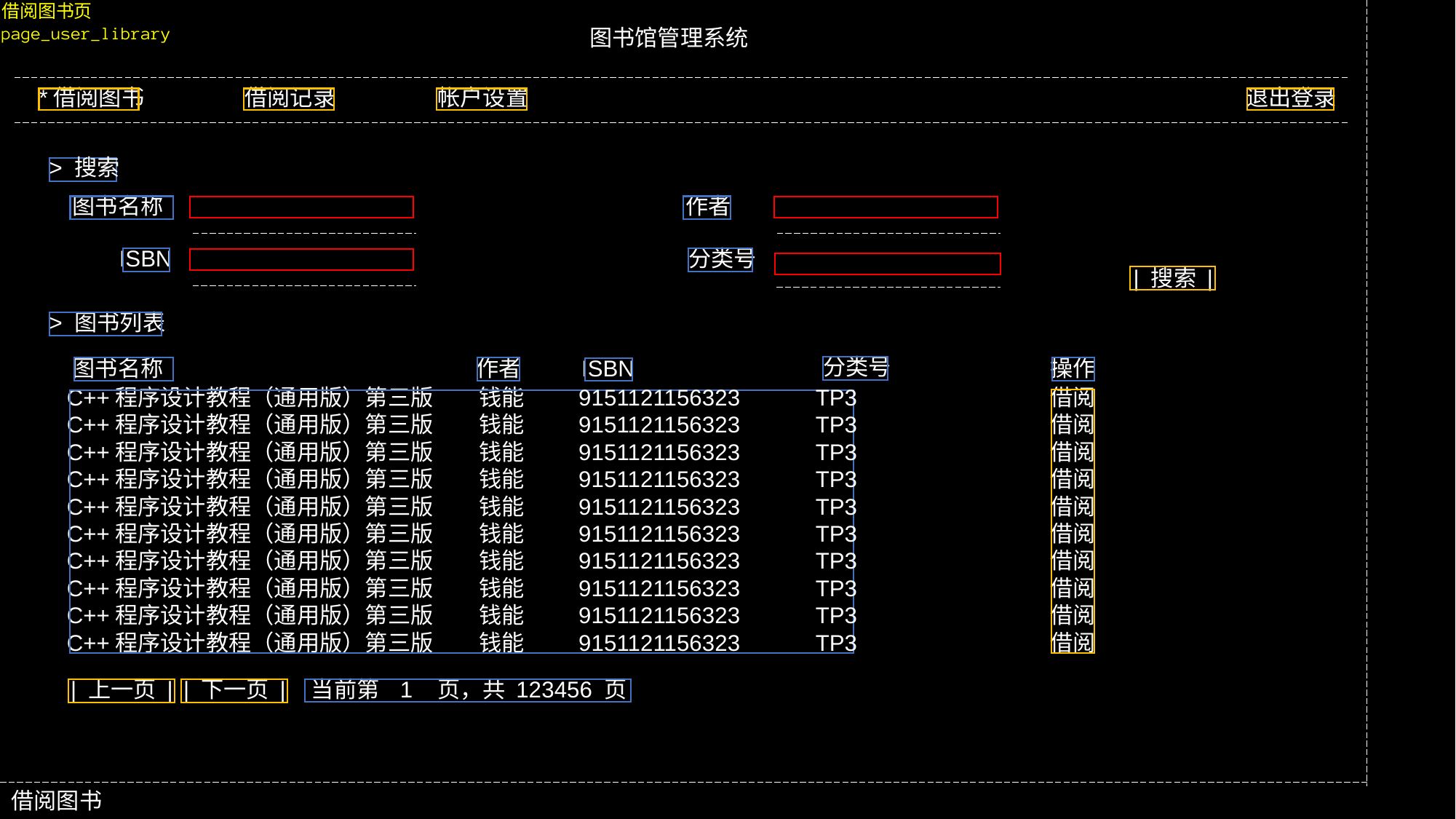

借阅图书页
page_user_library
图书馆管理系统
借阅记录
帐户设置
退出登录
*借阅图书

> 搜索

图书名称
作者

ISBN
分类号

| 搜索 |

> 图书列表

分类号
图书名称
作者
ISBN
操作

C++程序设计教程（通用版）第三版
C++程序设计教程（通用版）第三版
C++程序设计教程（通用版）第三版
C++程序设计教程（通用版）第三版
C++程序设计教程（通用版）第三版
C++程序设计教程（通用版）第三版
C++程序设计教程（通用版）第三版
C++程序设计教程（通用版）第三版
C++程序设计教程（通用版）第三版
C++程序设计教程（通用版）第三版

钱能
钱能
钱能
钱能
钱能
钱能
钱能
钱能
钱能
钱能

9151121156323
9151121156323
9151121156323
9151121156323
9151121156323
9151121156323
9151121156323
9151121156323
9151121156323
9151121156323

TP3
TP3
TP3
TP3
TP3
TP3
TP3
TP3
TP3
TP3
借阅
借阅
借阅
借阅
借阅
借阅
借阅
借阅
借阅
借阅

| 上一页 |
| 下一页 |
当前第   1   页，共 123456 页

借阅图书